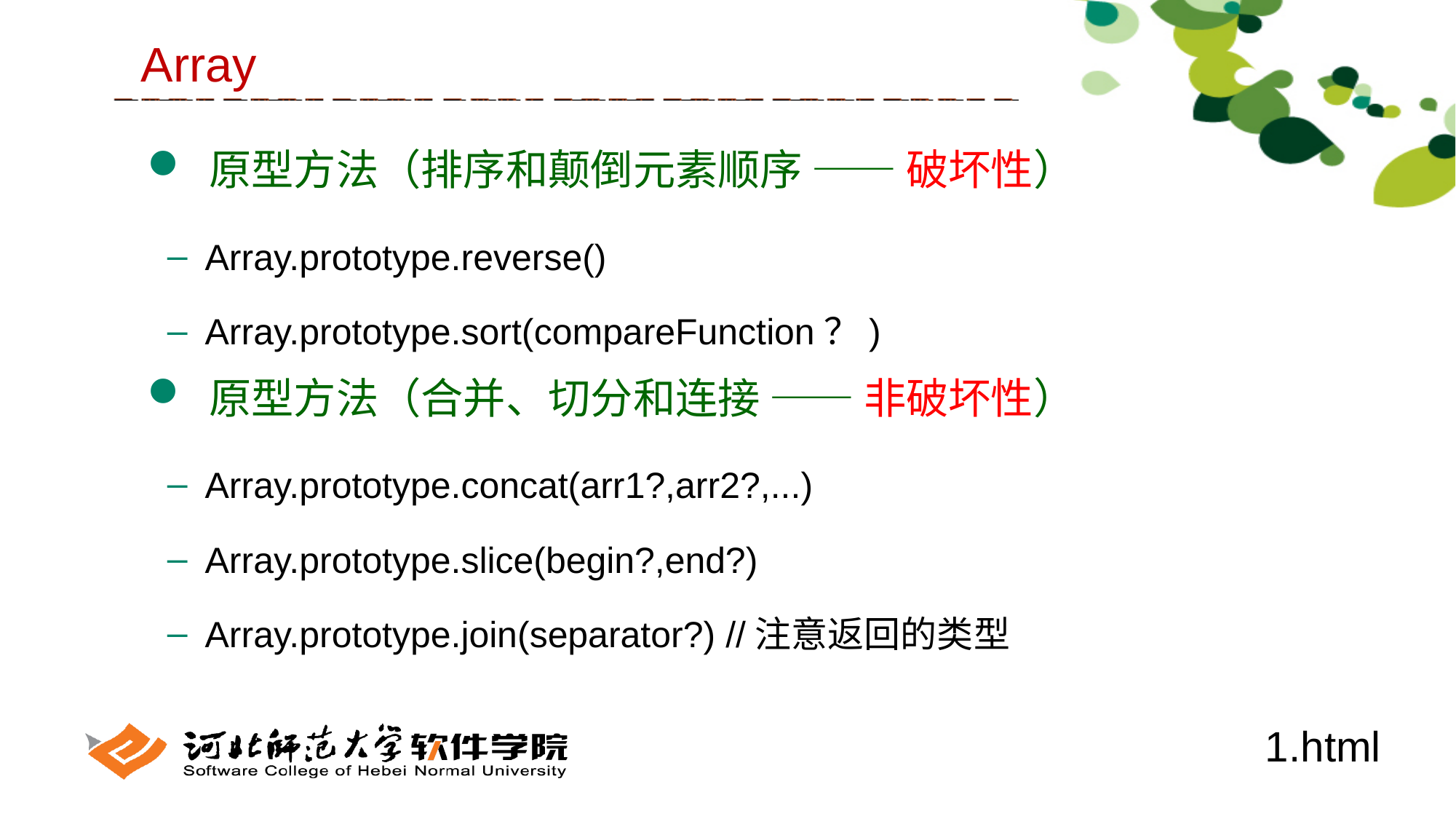

Array

 原型方法（排序和颠倒元素顺序 —— 破坏性）
 Array.prototype.reverse()
 Array.prototype.sort(compareFunction？)
 原型方法（合并、切分和连接 —— 非破坏性）
 Array.prototype.concat(arr1?,arr2?,...)
 Array.prototype.slice(begin?,end?)
 Array.prototype.join(separator?) //注意返回的类型

1.html